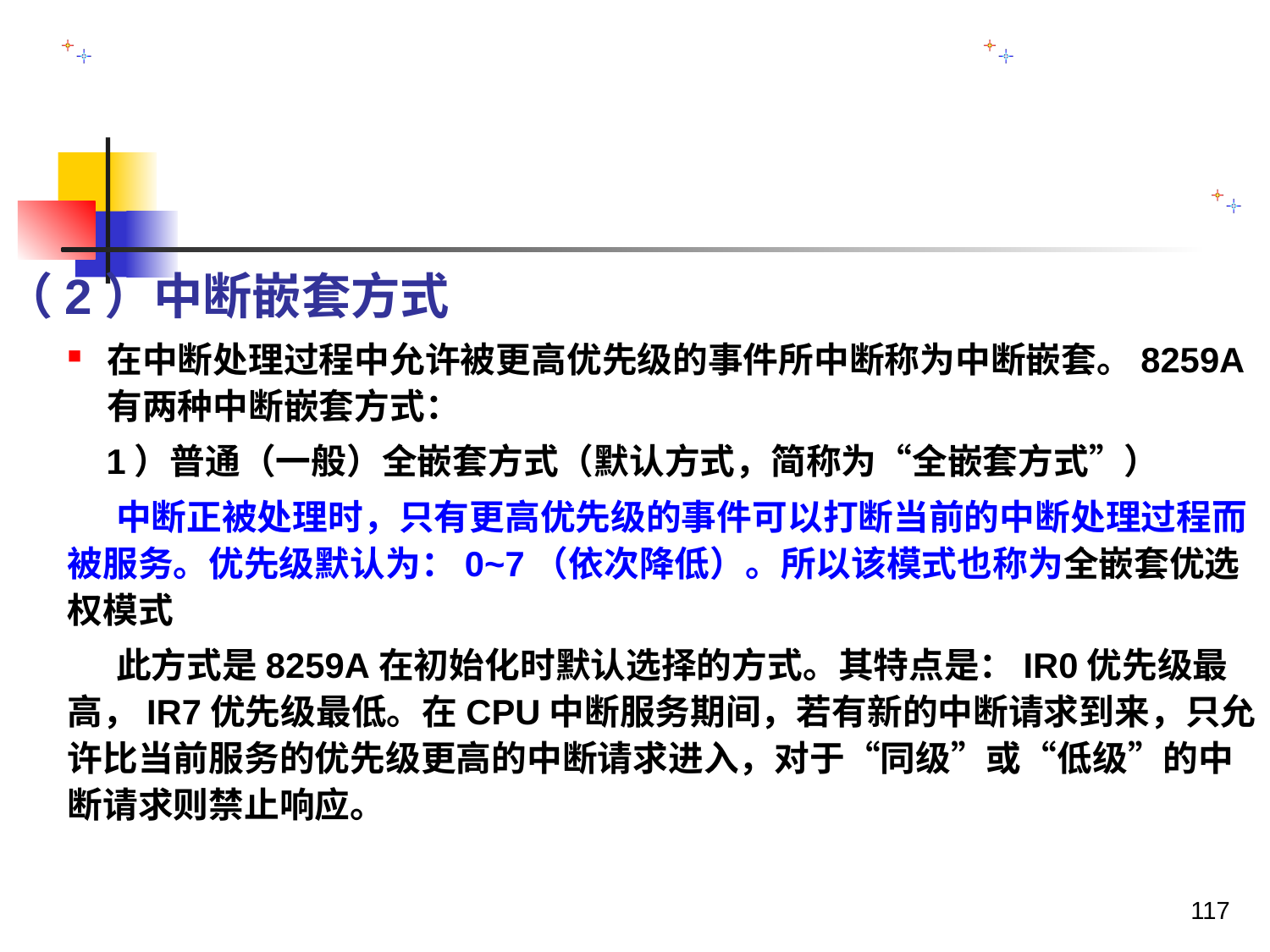

（2）中断嵌套方式
在中断处理过程中允许被更高优先级的事件所中断称为中断嵌套。8259A有两种中断嵌套方式：
    1）普通（一般）全嵌套方式（默认方式，简称为“全嵌套方式”）
     中断正被处理时，只有更高优先级的事件可以打断当前的中断处理过程而被服务。优先级默认为：0~7（依次降低）。所以该模式也称为全嵌套优选权模式
     此方式是8259A在初始化时默认选择的方式。其特点是：IR0优先级最高，IR7优先级最低。在CPU中断服务期间，若有新的中断请求到来，只允许比当前服务的优先级更高的中断请求进入，对于“同级”或“低级”的中断请求则禁止响应。
117